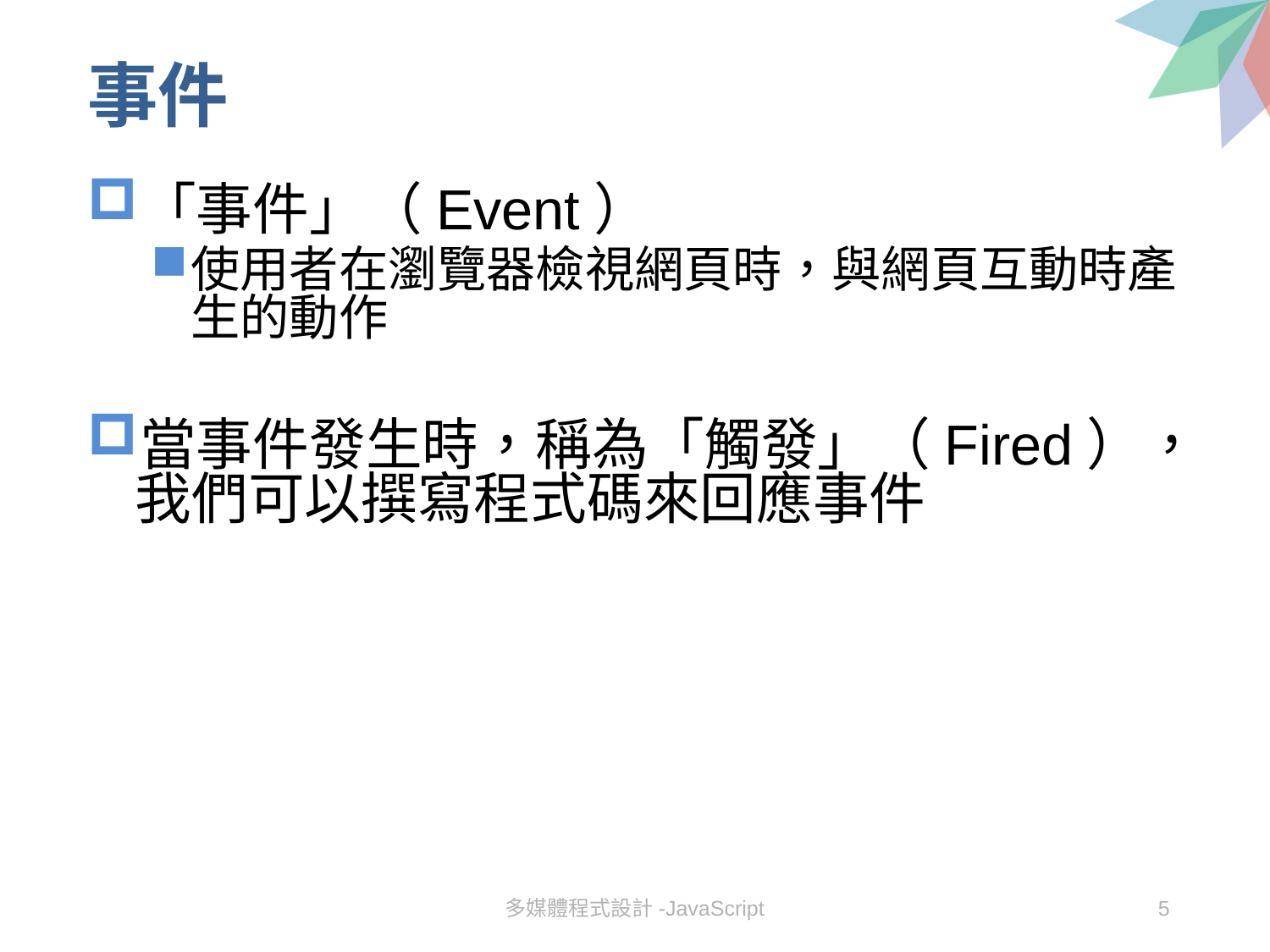

# 事件
「事件」（Event）
使用者在瀏覽器檢視網頁時，與網頁互動時產生的動作

當事件發生時，稱為「觸發」（Fired），我們可以撰寫程式碼來回應事件

多媒體程式設計-JavaScript
5